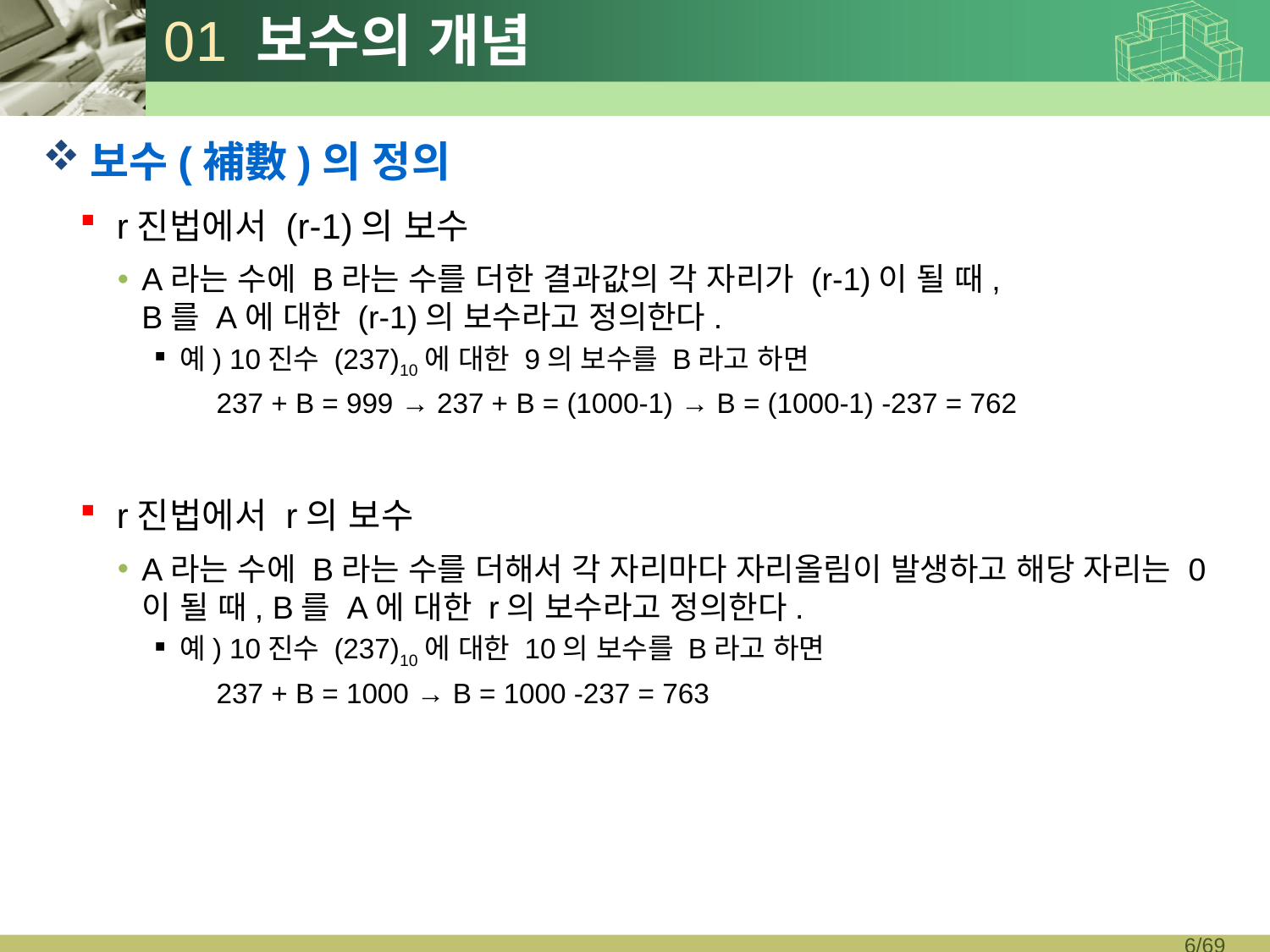

# 01 보수의 개념
보수(補數)의 정의
r진법에서 (r-1)의 보수
A라는 수에 B라는 수를 더한 결과값의 각 자리가 (r-1)이 될 때,
B를 A에 대한 (r-1)의 보수라고 정의한다.
예) 10진수 (237)10에 대한 9의 보수를 B라고 하면
        237 + B = 999 → 237 + B = (1000-1) → B = (1000-1) -237 = 762

r진법에서 r의 보수
A라는 수에 B라는 수를 더해서 각 자리마다 자리올림이 발생하고 해당 자리는 0이 될 때, B를 A에 대한 r의 보수라고 정의한다.
예) 10진수 (237)10에 대한 10의 보수를 B라고 하면
        237 + B = 1000 → B = 1000 -237 = 763